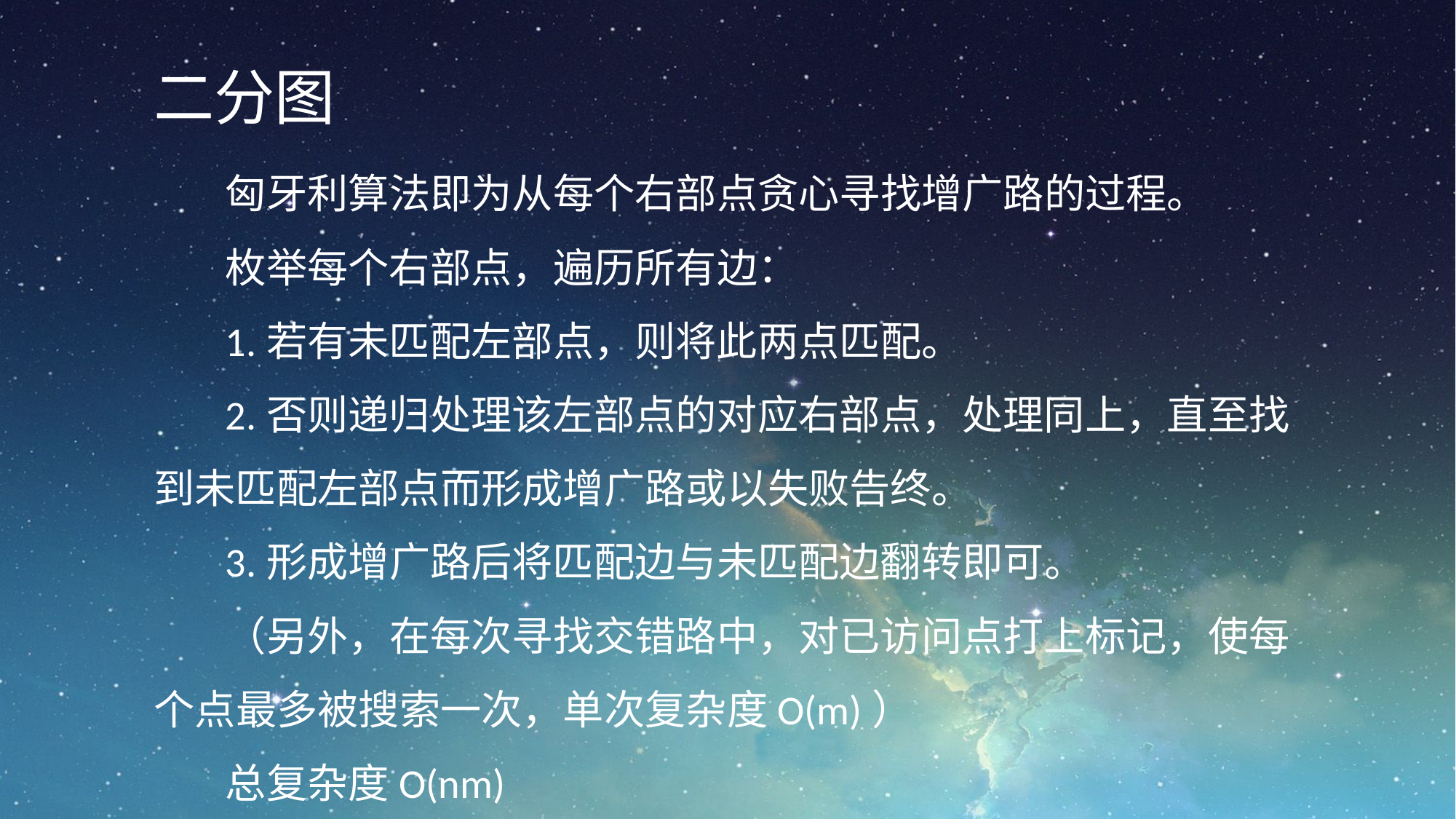

二分图
匈牙利算法即为从每个右部点贪心寻找增广路的过程。
枚举每个右部点，遍历所有边：
1.若有未匹配左部点，则将此两点匹配。
2.否则递归处理该左部点的对应右部点，处理同上，直至找到未匹配左部点而形成增广路或以失败告终。
3.形成增广路后将匹配边与未匹配边翻转即可。
（另外，在每次寻找交错路中，对已访问点打上标记，使每个点最多被搜索一次，单次复杂度O(m)）
总复杂度O(nm)